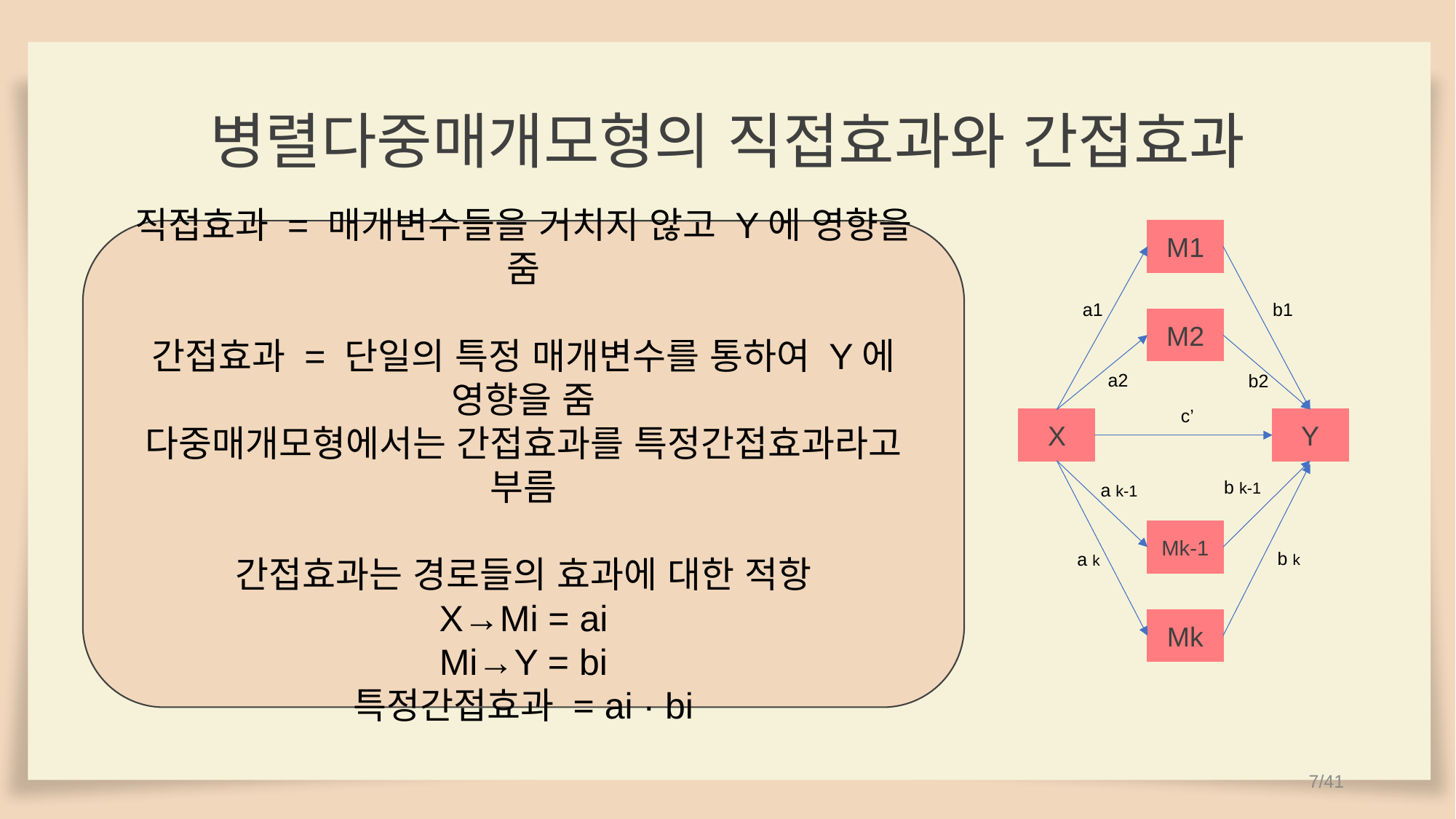

병렬다중매개모형의 직접효과와 간접효과

직접효과 = 매개변수들을 거치지 않고 Y에 영향을 줌

간접효과 = 단일의 특정 매개변수를 통하여 Y에 영향을 줌
다중매개모형에서는 간접효과를 특정간접효과라고 부름

간접효과는 경로들의 효과에 대한 적항
X→Mi = ai
Mi→Y = bi
특정간접효과 = ai · bi

M1
b1
a1
M2
a2
b2
c’
Y
X
b k-1
a k-1
Mk-1
b k
a k
Mk
7/41